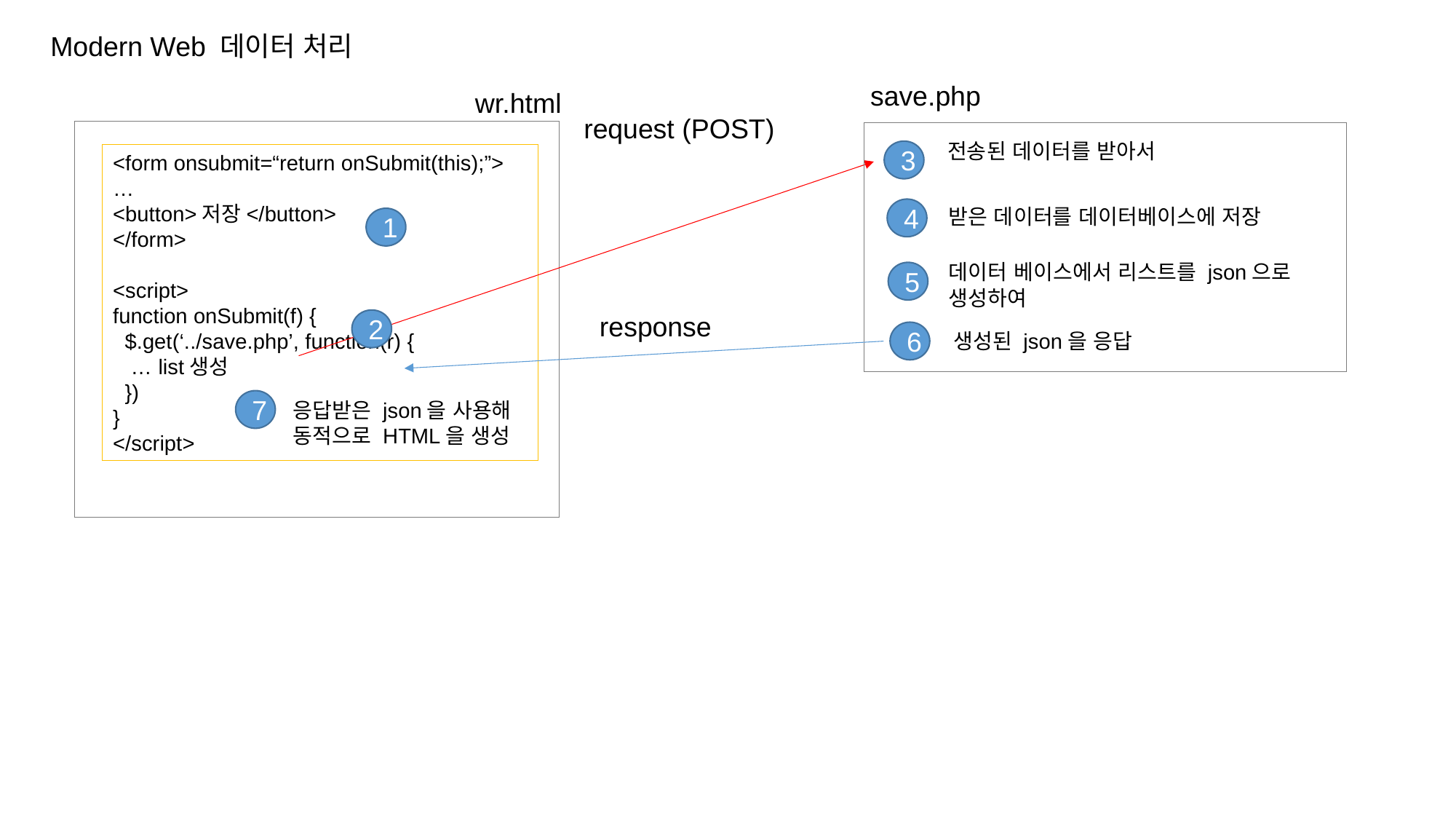

Modern Web 데이터 처리
save.php
wr.html
request (POST)

전송된 데이터를 받아서
3
<form onsubmit=“return onSubmit(this);”>
…
<button>저장</button>
</form>

<script>
function onSubmit(f) {
  $.get(‘../save.php’, function(r) {
   … list생성
  })
}
</script>
받은 데이터를 데이터베이스에 저장
4
1
데이터 베이스에서 리스트를 json으로 생성하여
5
response
2
6
생성된 json을 응답
7
응답받은 json을 사용해 동적으로 HTML을 생성